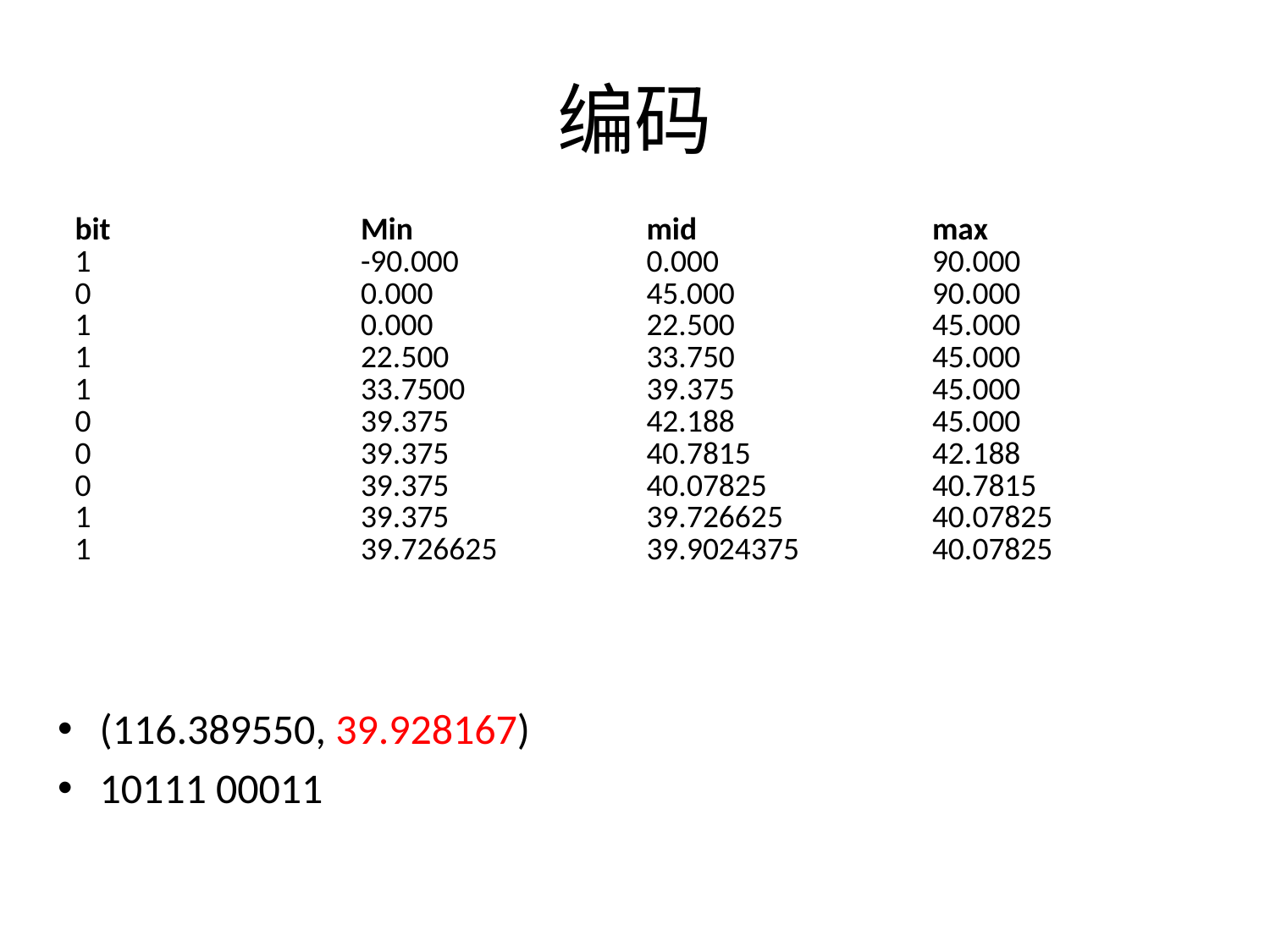

# 编码
| bit | Min | mid | max |
| --- | --- | --- | --- |
| 1 | -90.000 | 0.000 | 90.000 |
| 0 | 0.000 | 45.000 | 90.000 |
| 1 | 0.000 | 22.500 | 45.000 |
| 1 | 22.500 | 33.750 | 45.000 |
| 1 | 33.7500 | 39.375 | 45.000 |
| 0 | 39.375 | 42.188 | 45.000 |
| 0 | 39.375 | 40.7815 | 42.188 |
| 0 | 39.375 | 40.07825 | 40.7815 |
| 1 | 39.375 | 39.726625 | 40.07825 |
| 1 | 39.726625 | 39.9024375 | 40.07825 |
(116.389550, 39.928167)
10111 00011